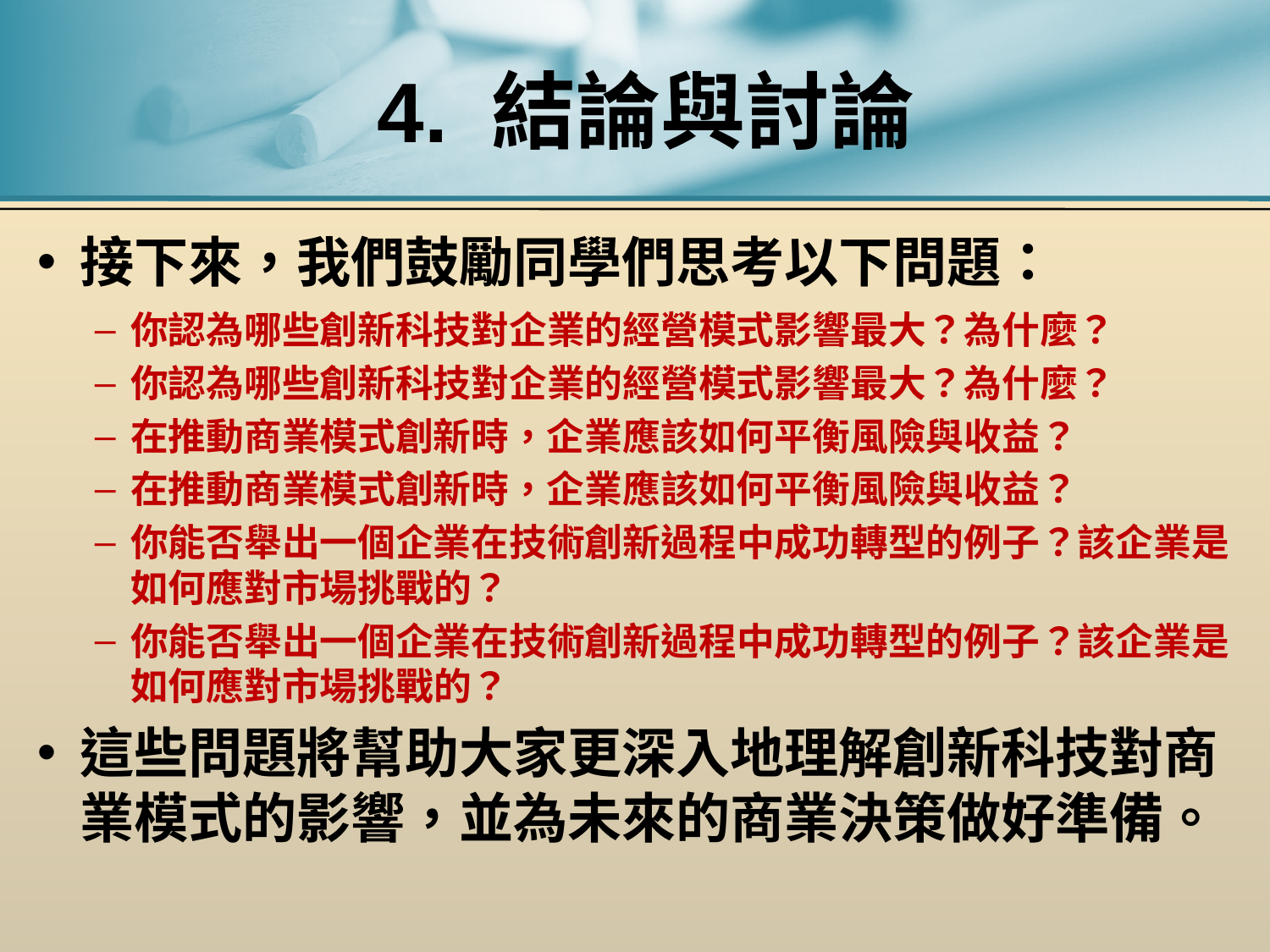

# 4. 結論與討論
接下來，我們鼓勵同學們思考以下問題：
你認為哪些創新科技對企業的經營模式影響最大？為什麼？
你認為哪些創新科技對企業的經營模式影響最大？為什麼？
在推動商業模式創新時，企業應該如何平衡風險與收益？
在推動商業模式創新時，企業應該如何平衡風險與收益？
你能否舉出一個企業在技術創新過程中成功轉型的例子？該企業是如何應對市場挑戰的？
你能否舉出一個企業在技術創新過程中成功轉型的例子？該企業是如何應對市場挑戰的？
這些問題將幫助大家更深入地理解創新科技對商業模式的影響，並為未來的商業決策做好準備。